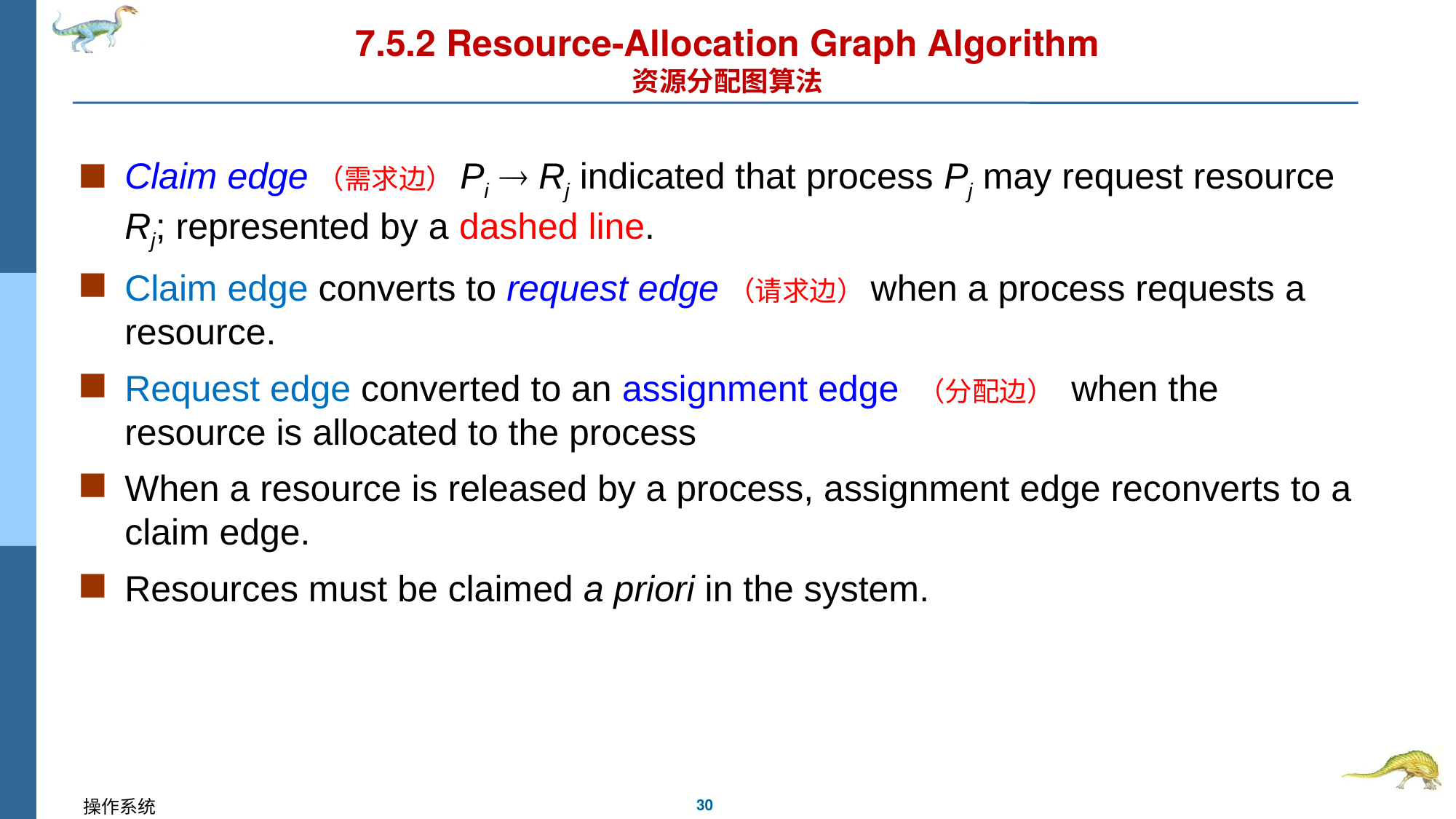

# 7.5.2 Resource-Allocation Graph Algorithm 资源分配图算法
Claim edge（需求边）Pi → Rj indicated that process Pj may request resource Rj; represented by a dashed line.
Claim edge converts to request edge（请求边）when a process requests a resource.
Request edge converted to an assignment edge （分配边） when the  resource is allocated to the process
When a resource is released by a process, assignment edge reconverts to a claim edge.
Resources must be claimed a priori in the system.